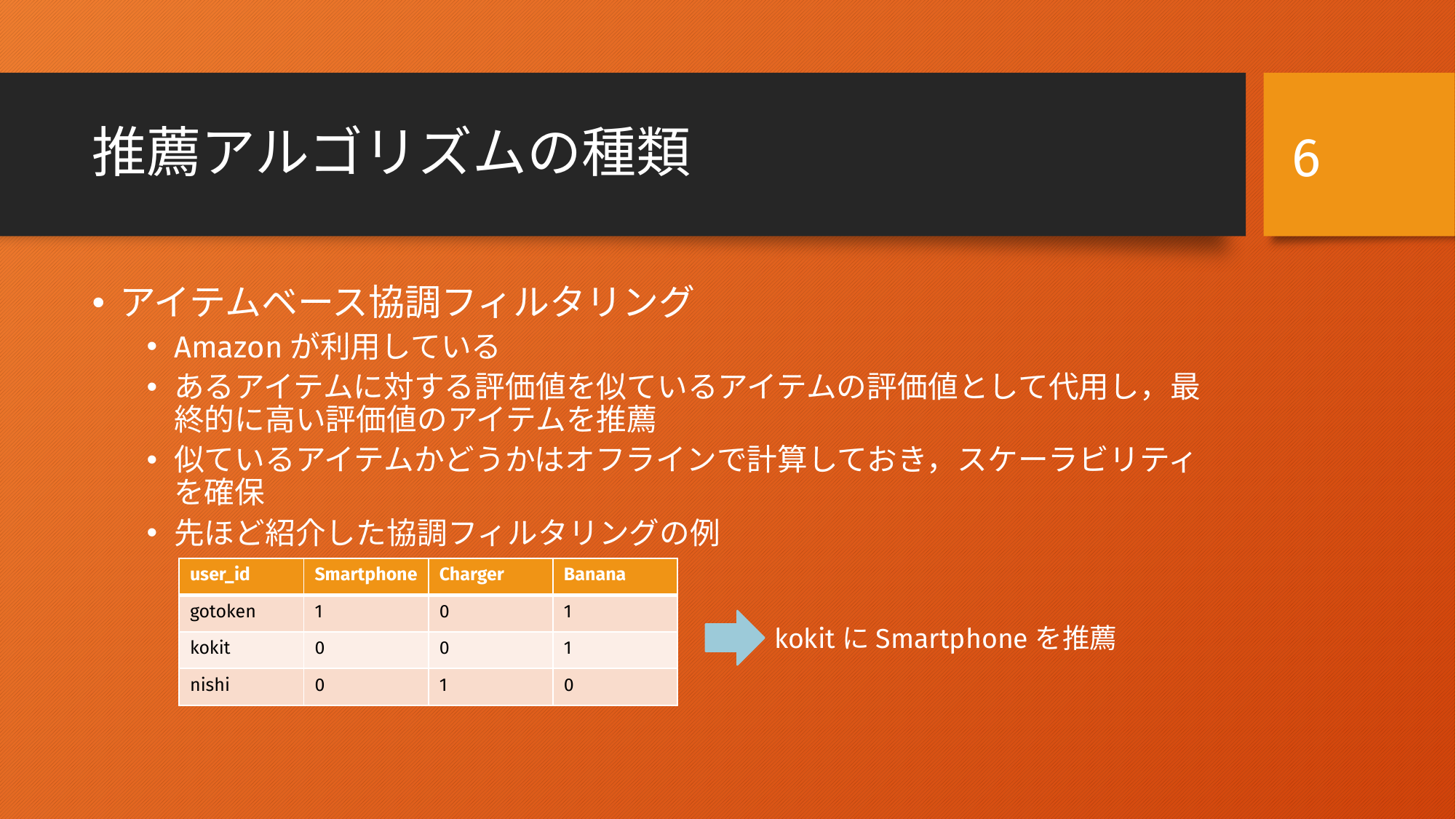

6
# 推薦アルゴリズムの種類
アイテムベース協調フィルタリング
Amazonが利用している
あるアイテムに対する評価値を似ているアイテムの評価値として代用し，最終的に高い評価値のアイテムを推薦
似ているアイテムかどうかはオフラインで計算しておき，スケーラビリティを確保
先ほど紹介した協調フィルタリングの例
| user\_id | Smartphone | Charger | Banana |
| --- | --- | --- | --- |
| gotoken | 1 | 0 | 1 |
| kokit | 0 | 0 | 1 |
| nishi | 0 | 1 | 0 |

kokitにSmartphoneを推薦